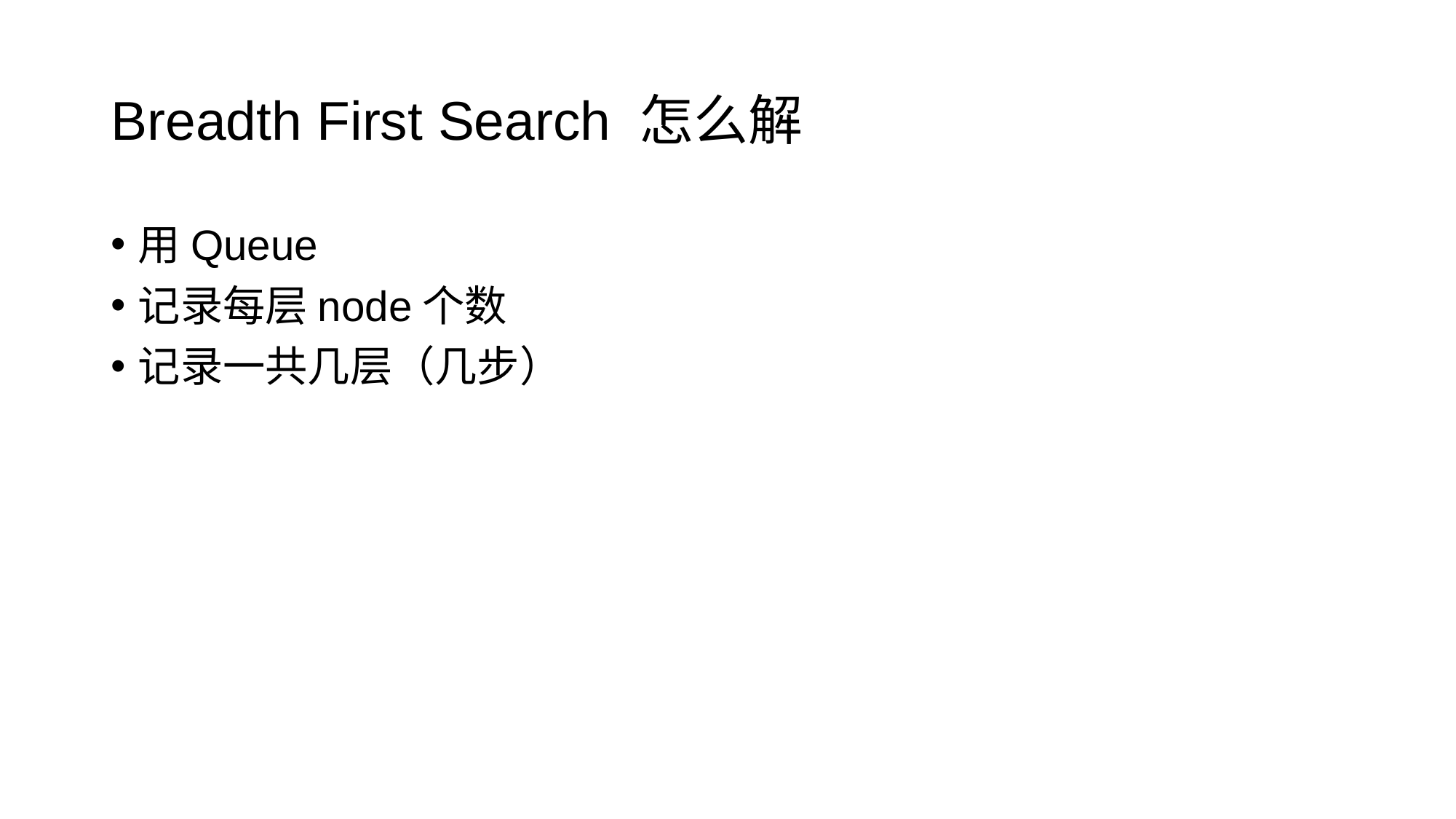

# Breadth First Search 怎么解
用Queue
记录每层node个数
记录一共几层（几步）